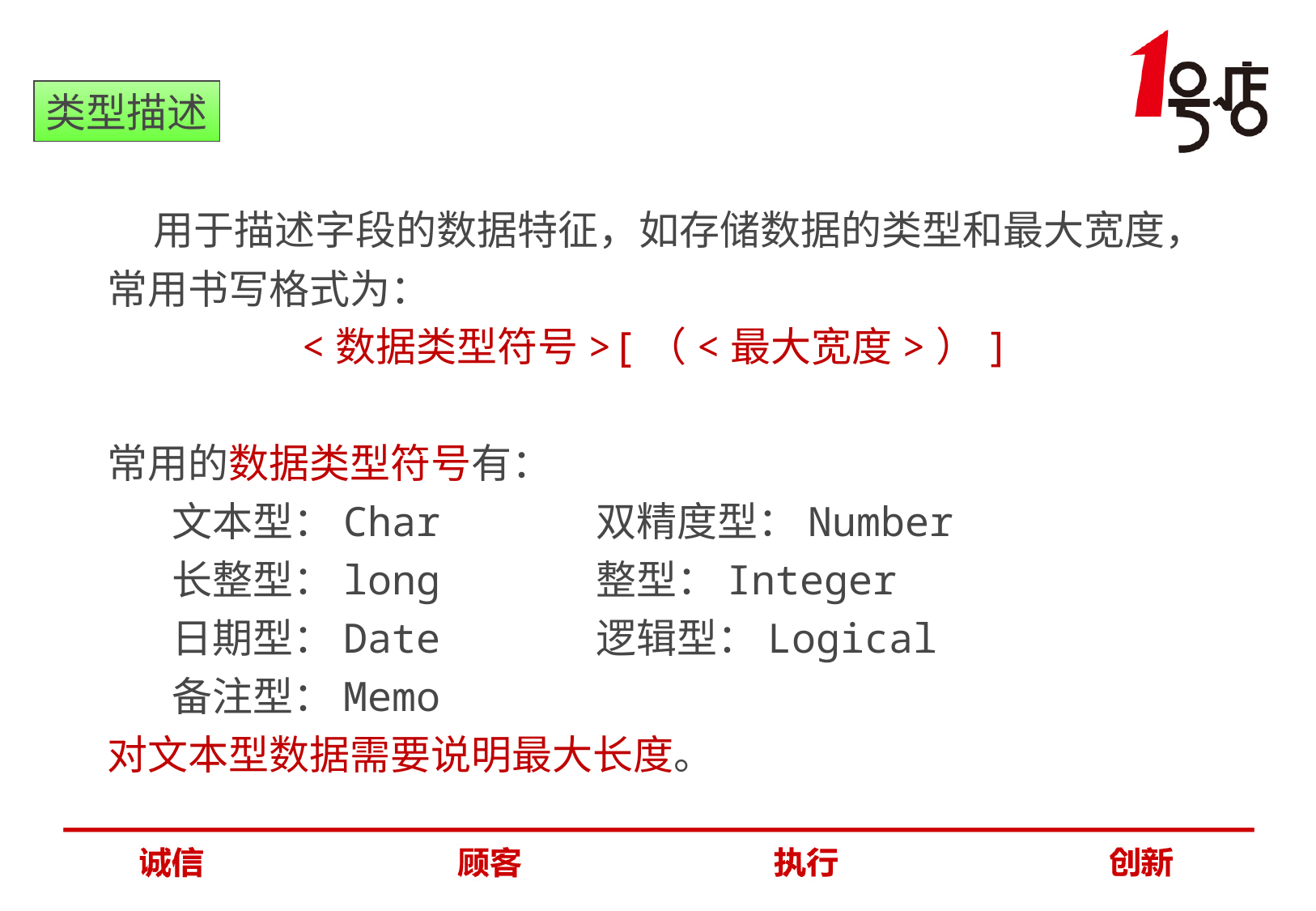

类型描述
    用于描述字段的数据特征，如存储数据的类型和最大宽度，常用书写格式为：
        <数据类型符号>[（<最大宽度>）]

常用的数据类型符号有：
      文本型：Char      双精度型：Number
      长整型：long      整型：Integer
      日期型：Date      逻辑型：Logical
      备注型：Memo
对文本型数据需要说明最大长度。